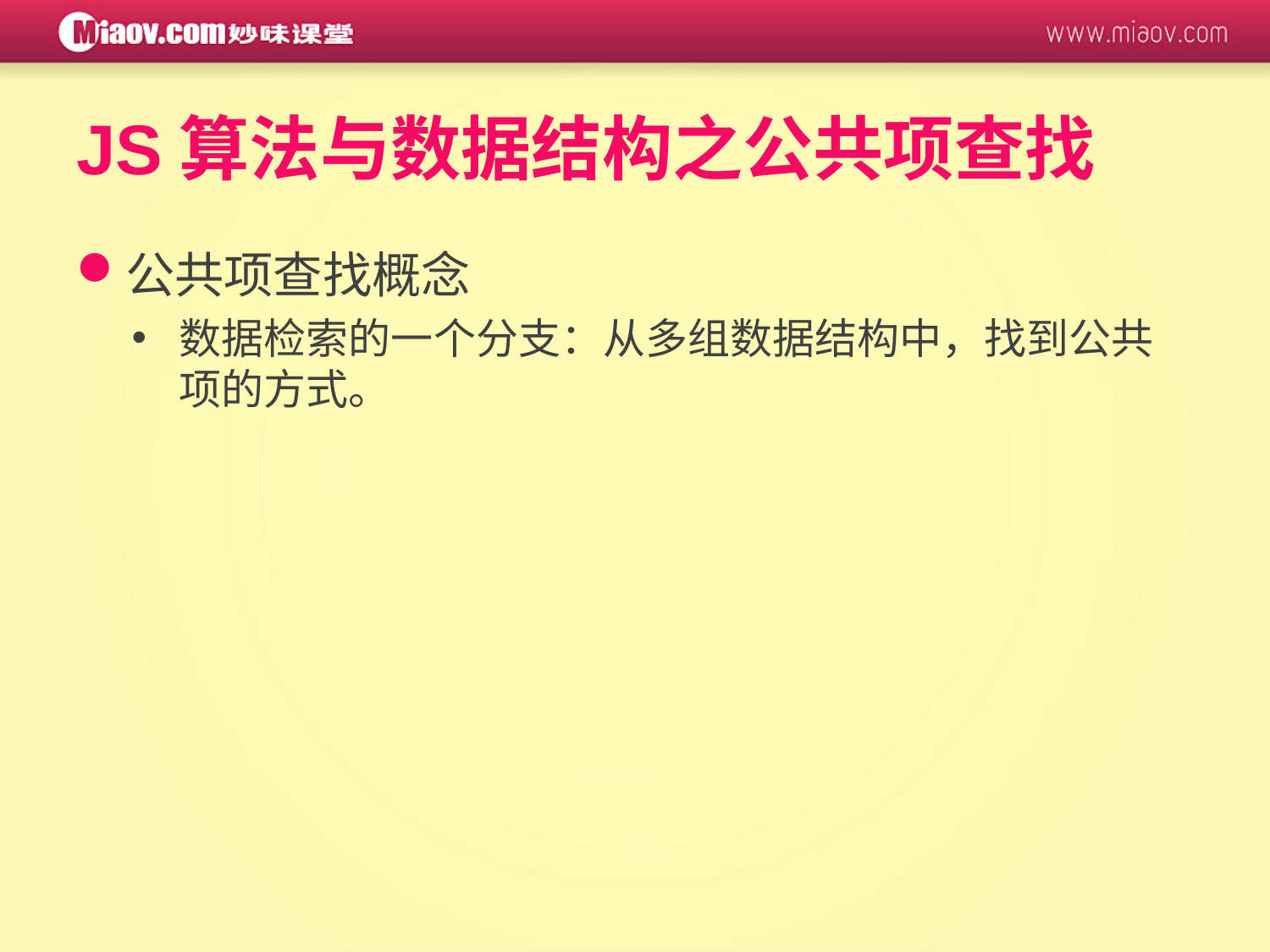

# JS算法与数据结构之公共项查找
公共项查找概念
数据检索的一个分支：从多组数据结构中，找到公共项的方式。